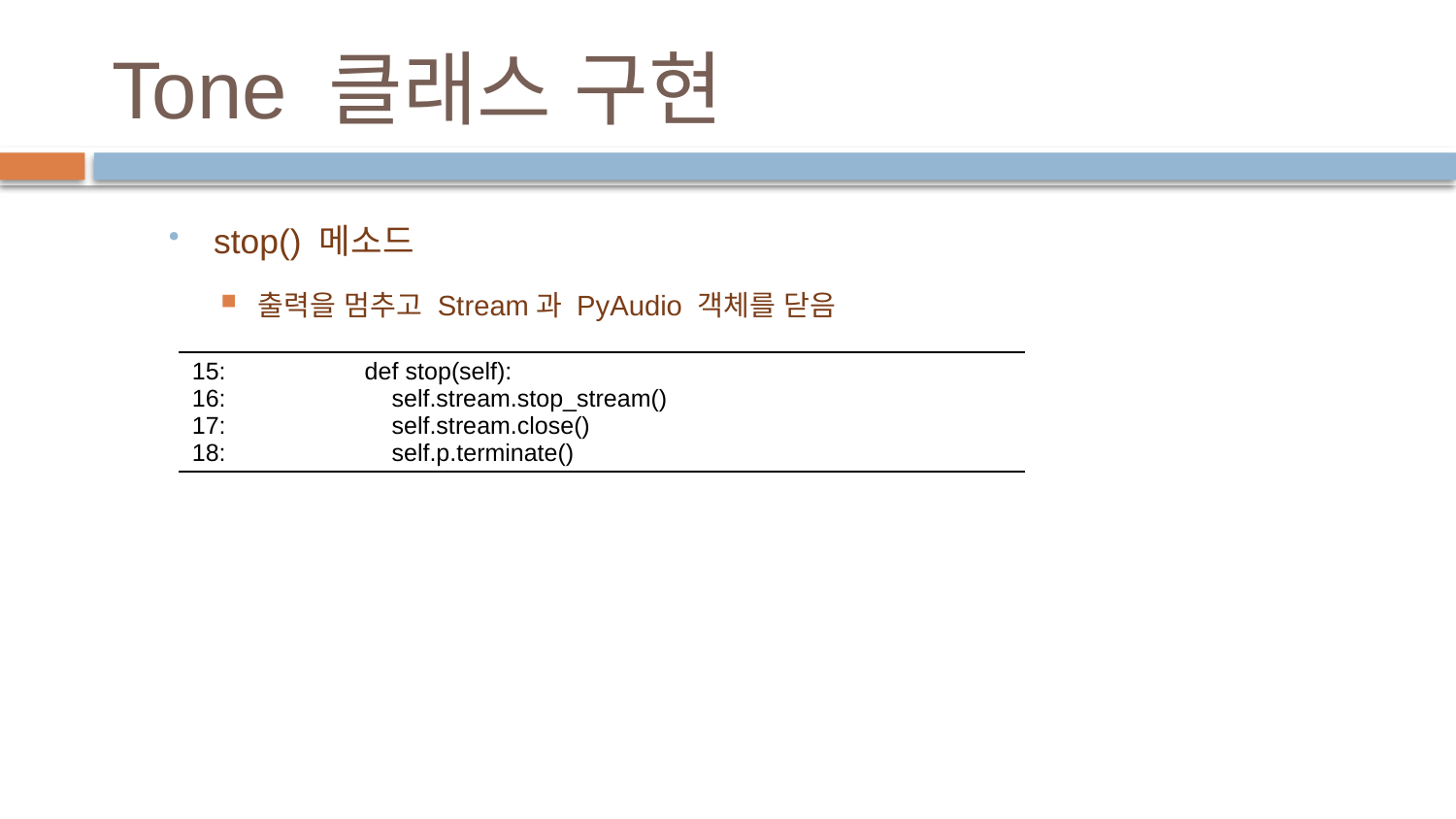

# Tone 클래스 구현
stop() 메소드
출력을 멈추고 Stream과 PyAudio 객체를 닫음
| 15: def stop(self): 16: self.stream.stop\_stream() 17: self.stream.close() 18: self.p.terminate() |
| --- |